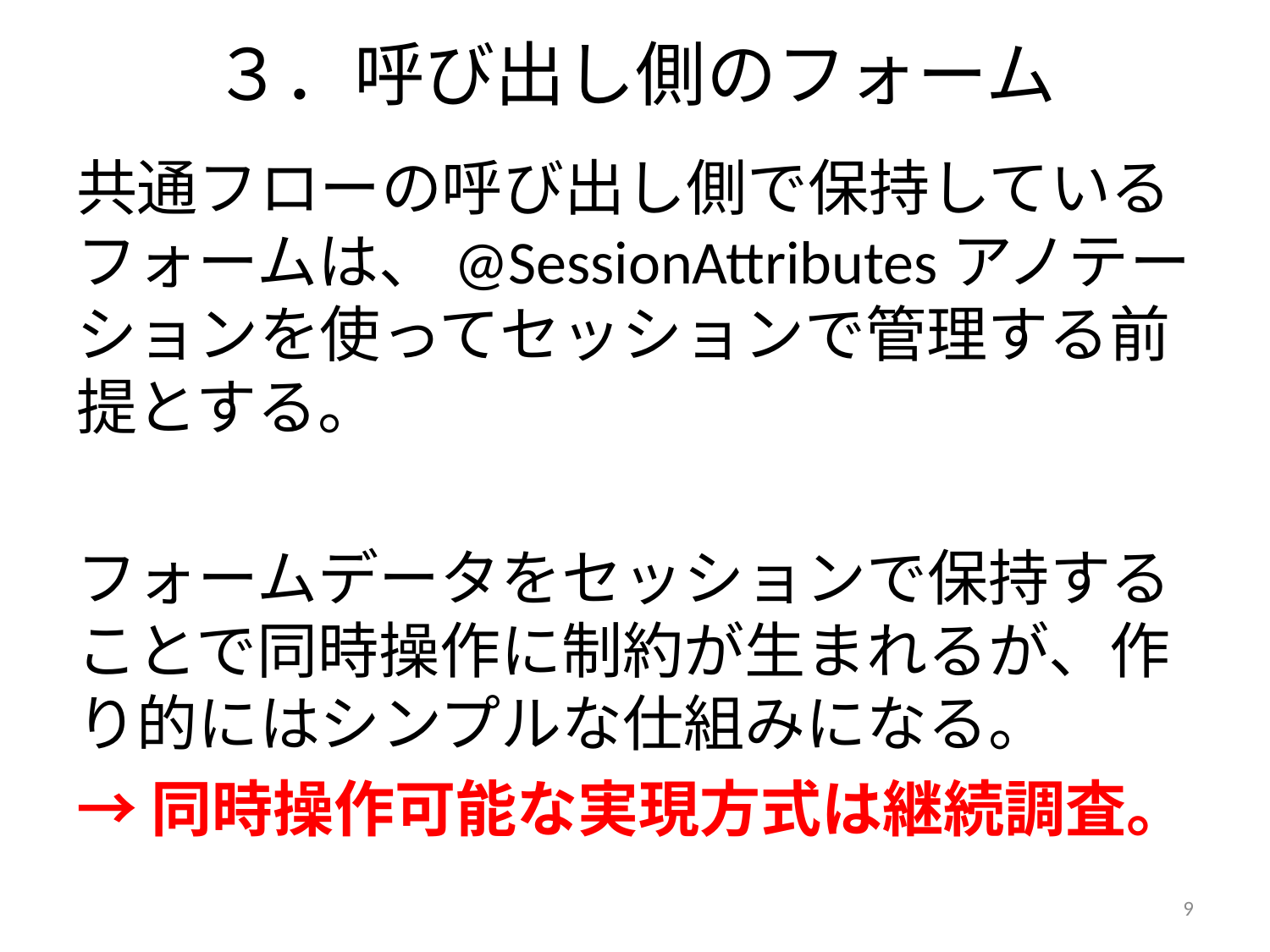

# ３．呼び出し側のフォーム
共通フローの呼び出し側で保持しているフォームは、@SessionAttributesアノテーションを使ってセッションで管理する前提とする。

フォームデータをセッションで保持することで同時操作に制約が生まれるが、作り的にはシンプルな仕組みになる。
→同時操作可能な実現方式は継続調査。
9